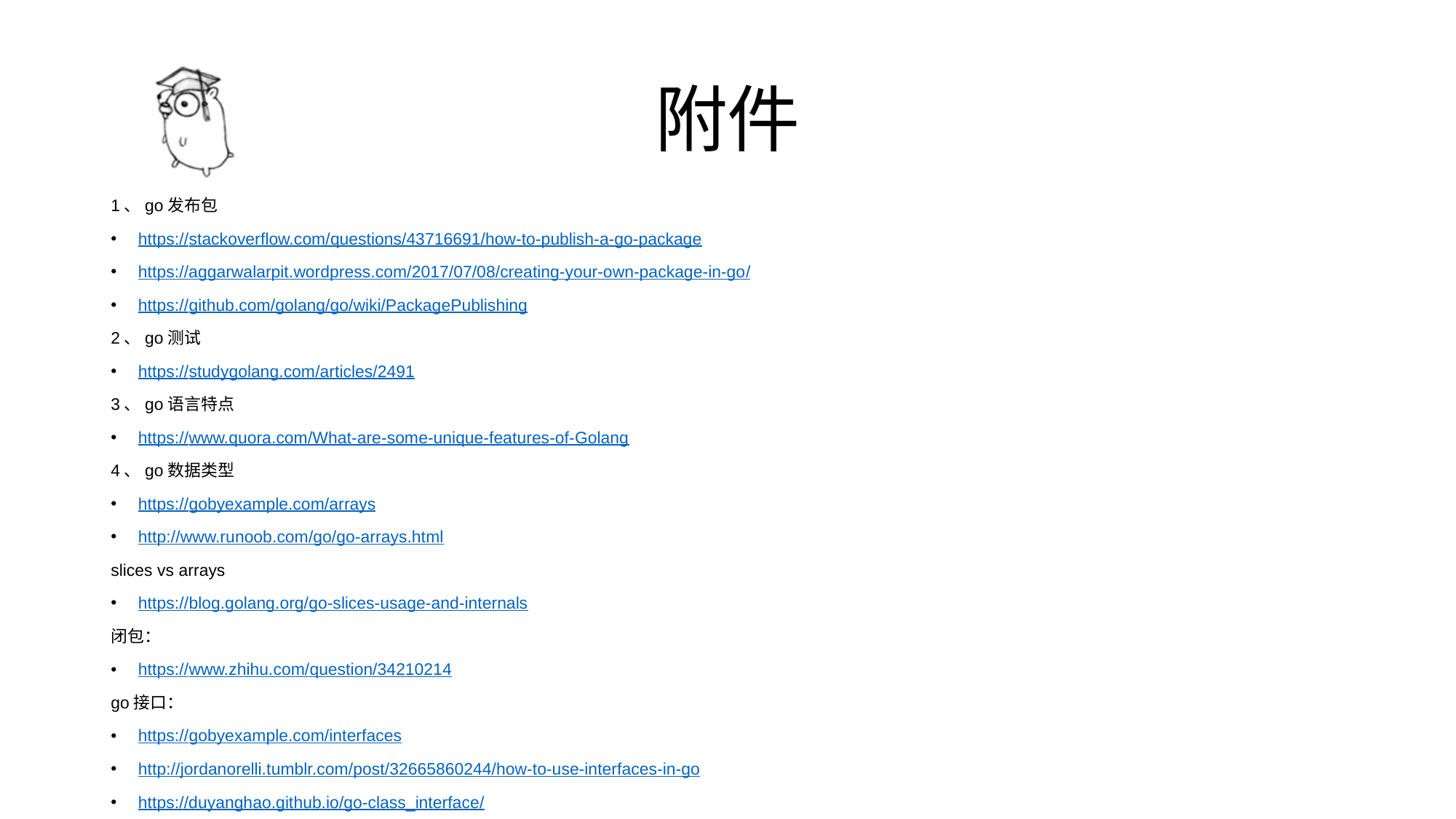

# 附件
1、go发布包
https://stackoverflow.com/questions/43716691/how-to-publish-a-go-package
https://aggarwalarpit.wordpress.com/2017/07/08/creating-your-own-package-in-go/
https://github.com/golang/go/wiki/PackagePublishing
2、go测试
https://studygolang.com/articles/2491
3、go语言特点
https://www.quora.com/What-are-some-unique-features-of-Golang
4、go数据类型
https://gobyexample.com/arrays
http://www.runoob.com/go/go-arrays.html
slices vs arrays
https://blog.golang.org/go-slices-usage-and-internals
闭包：
https://www.zhihu.com/question/34210214
go接口：
https://gobyexample.com/interfaces
http://jordanorelli.tumblr.com/post/32665860244/how-to-use-interfaces-in-go
https://duyanghao.github.io/go-class_interface/